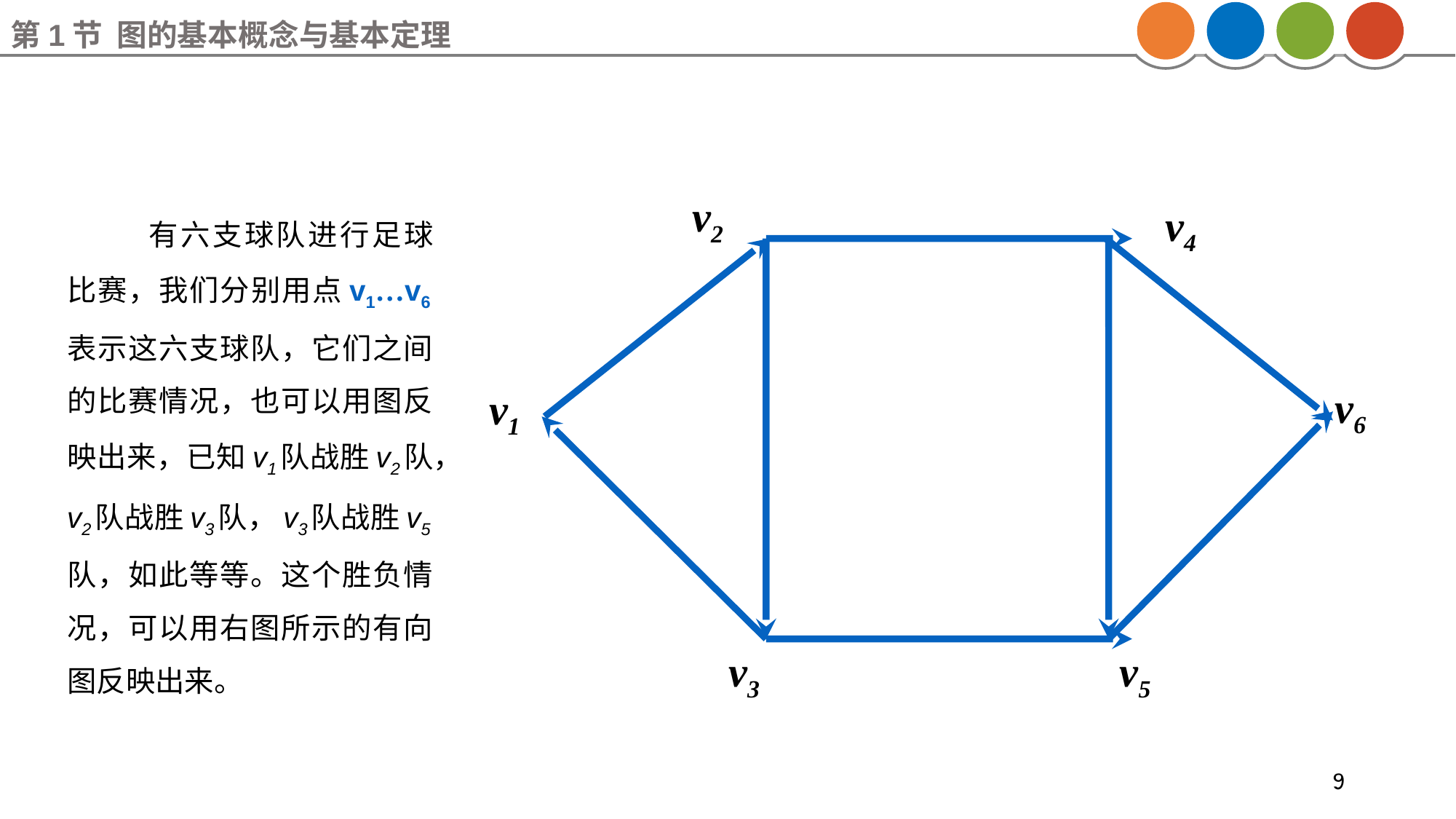

第1节  图的基本概念与基本定理
#

v2
有六支球队进行足球比赛，我们分别用点v1…v6表示这六支球队，它们之间的比赛情况，也可以用图反映出来，已知v1队战胜v2队，v2队战胜v3队，v3队战胜v5队，如此等等。这个胜负情况，可以用右图所示的有向图反映出来。

v4

v6
v1

v3

v5
9